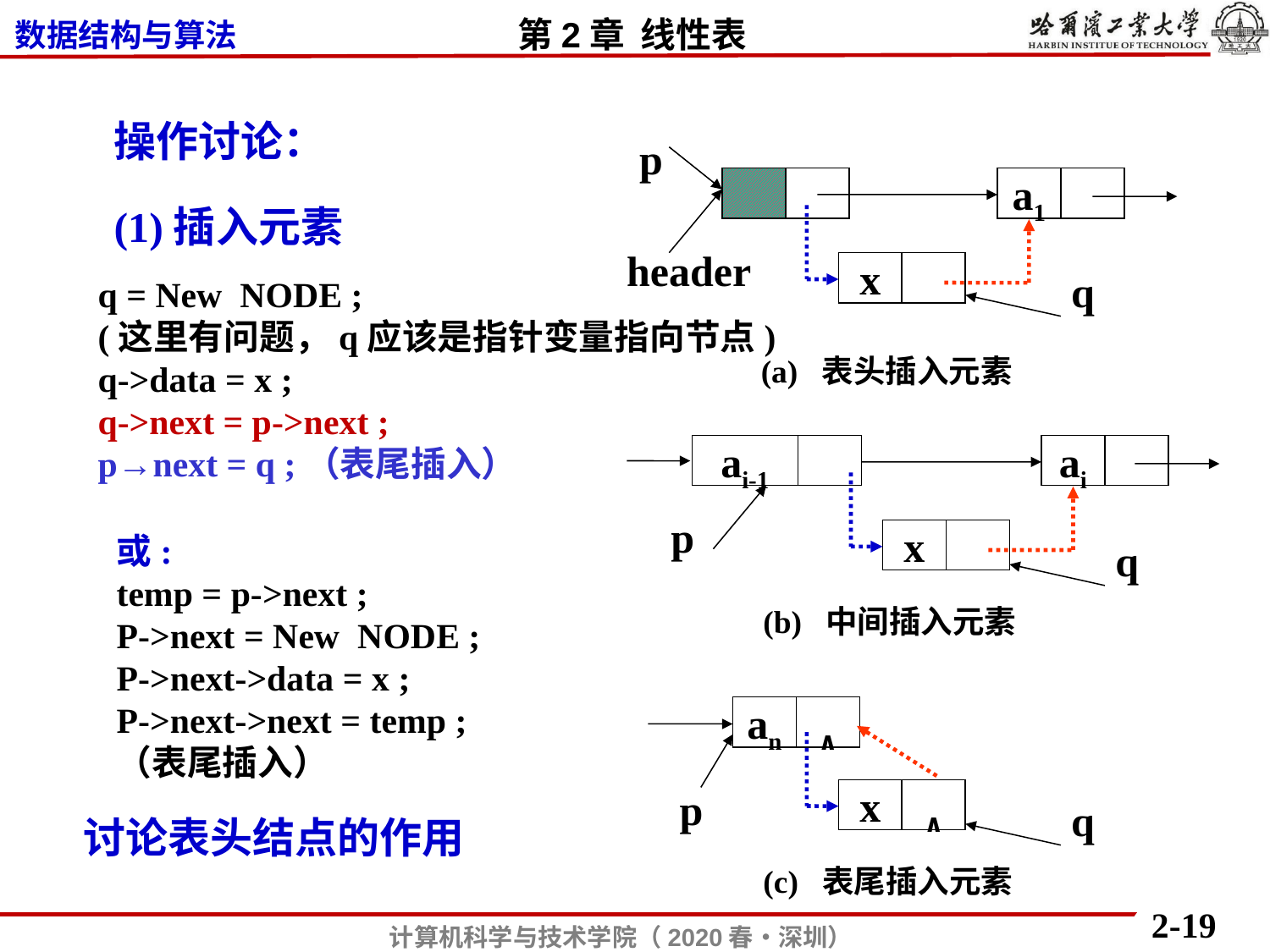

操作讨论：
p

a1

header
x

q

(1)插入元素
q = New  NODE ;
(这里有问题，q应该是指针变量指向节点)
q->data = x ;
q->next = p->next ;
p→next = q ;（表尾插入）
(a)  表头插入元素
ai-1

ai

p
x

q

或:
temp = p->next ;
P->next = New  NODE ;
P->next->data = x ;
P->next->next = temp ;
（表尾插入）
(b)  中间插入元素
an
∧

p
x
∧
q

讨论表头结点的作用
(c)  表尾插入元素